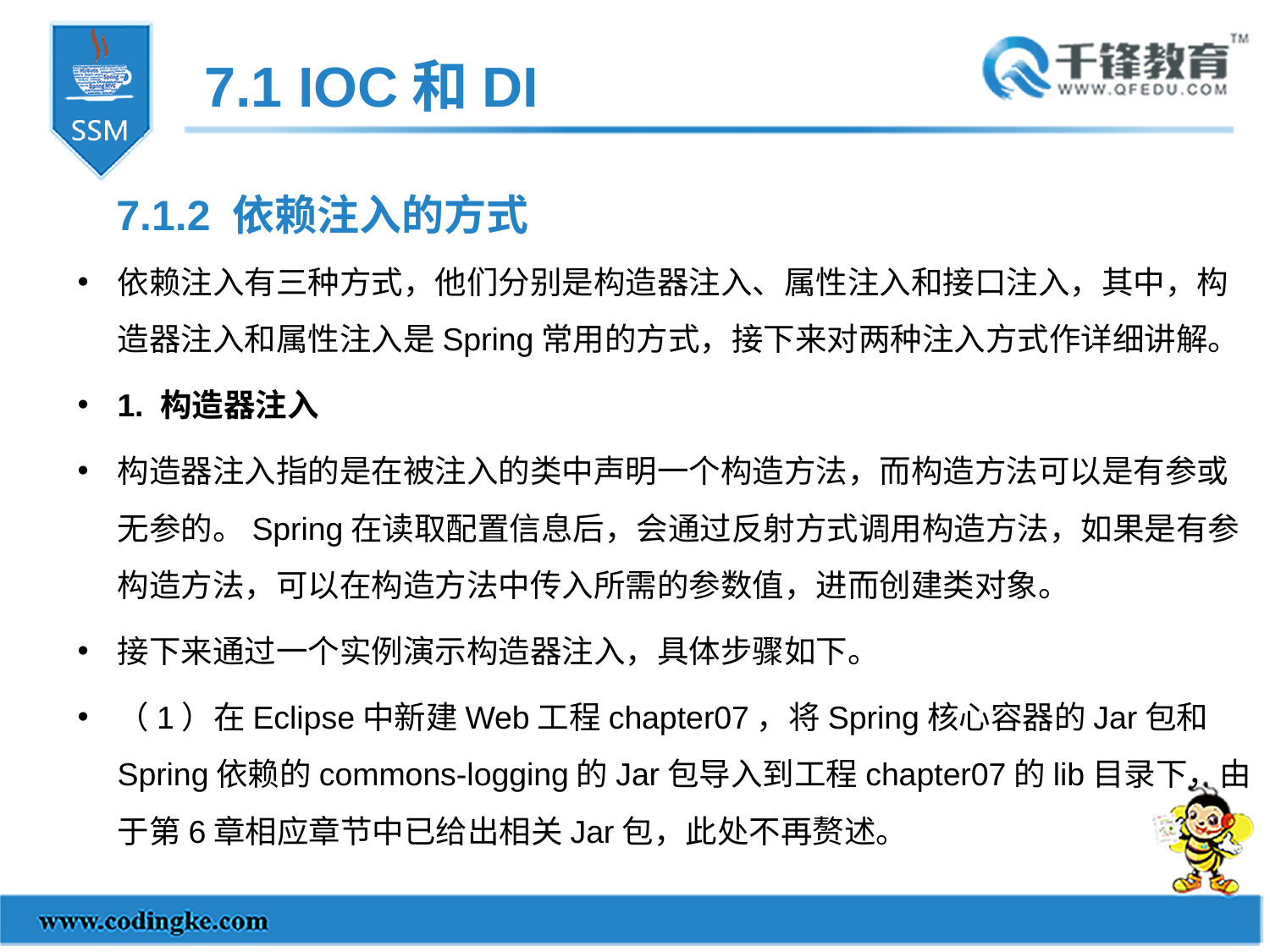

7.1 IOC和DI
7.1.2 依赖注入的方式
依赖注入有三种方式，他们分别是构造器注入、属性注入和接口注入，其中，构造器注入和属性注入是Spring常用的方式，接下来对两种注入方式作详细讲解。
1. 构造器注入
构造器注入指的是在被注入的类中声明一个构造方法，而构造方法可以是有参或无参的。Spring在读取配置信息后，会通过反射方式调用构造方法，如果是有参构造方法，可以在构造方法中传入所需的参数值，进而创建类对象。
接下来通过一个实例演示构造器注入，具体步骤如下。
（1）在Eclipse中新建Web工程chapter07，将Spring核心容器的Jar包和Spring依赖的commons-logging的Jar包导入到工程chapter07的lib目录下，由于第6章相应章节中已给出相关Jar包，此处不再赘述。